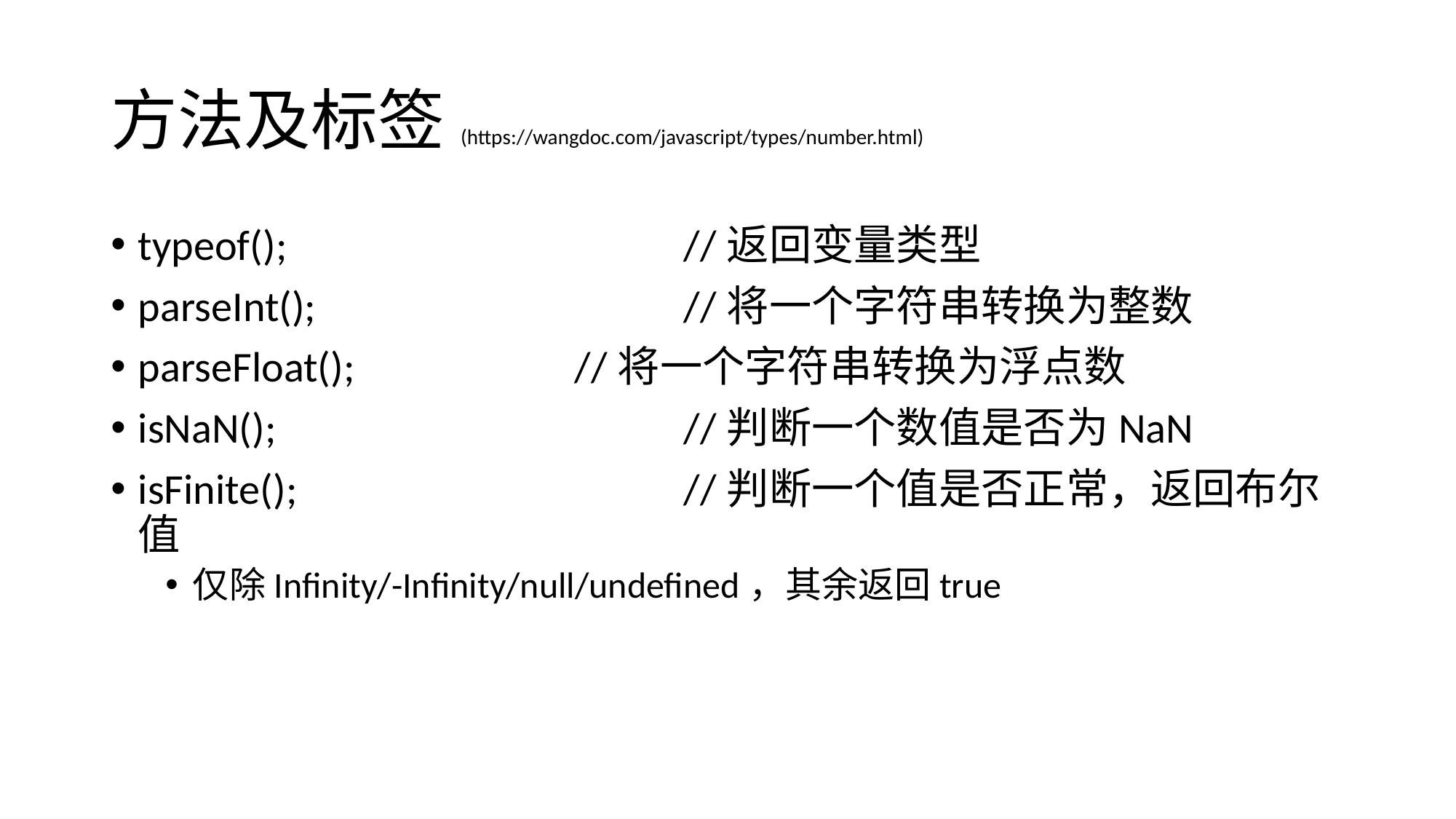

# 方法及标签(https://wangdoc.com/javascript/types/number.html)
typeof();				//返回变量类型
parseInt();				//将一个字符串转换为整数
parseFloat();			//将一个字符串转换为浮点数
isNaN();				//判断一个数值是否为NaN
isFinite();				//判断一个值是否正常，返回布尔值
仅除Infinity/-Infinity/null/undefined，其余返回true